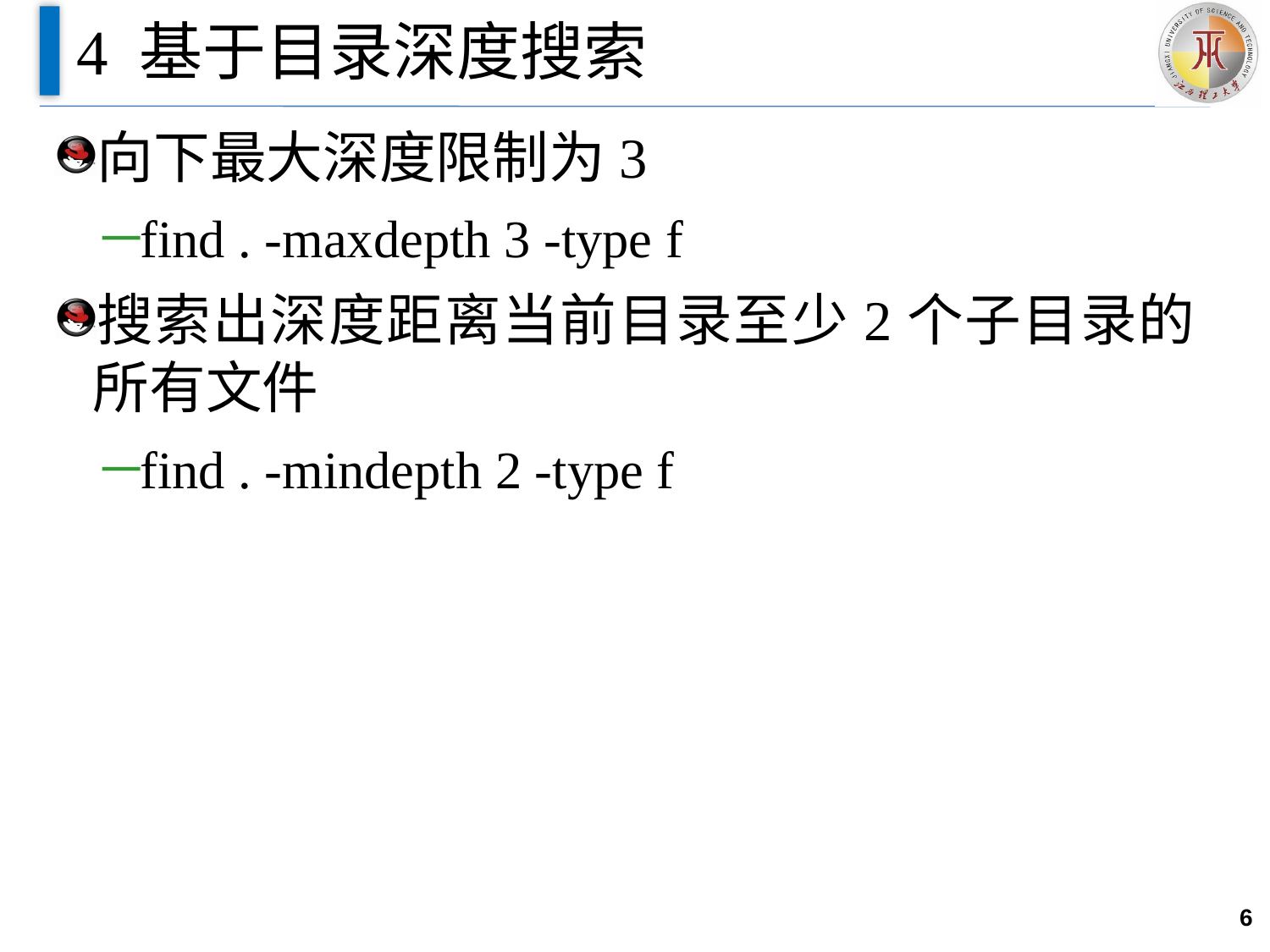

# 4 基于目录深度搜索
向下最大深度限制为3
find . -maxdepth 3 -type f
搜索出深度距离当前目录至少2个子目录的所有文件
find . -mindepth 2 -type f
6